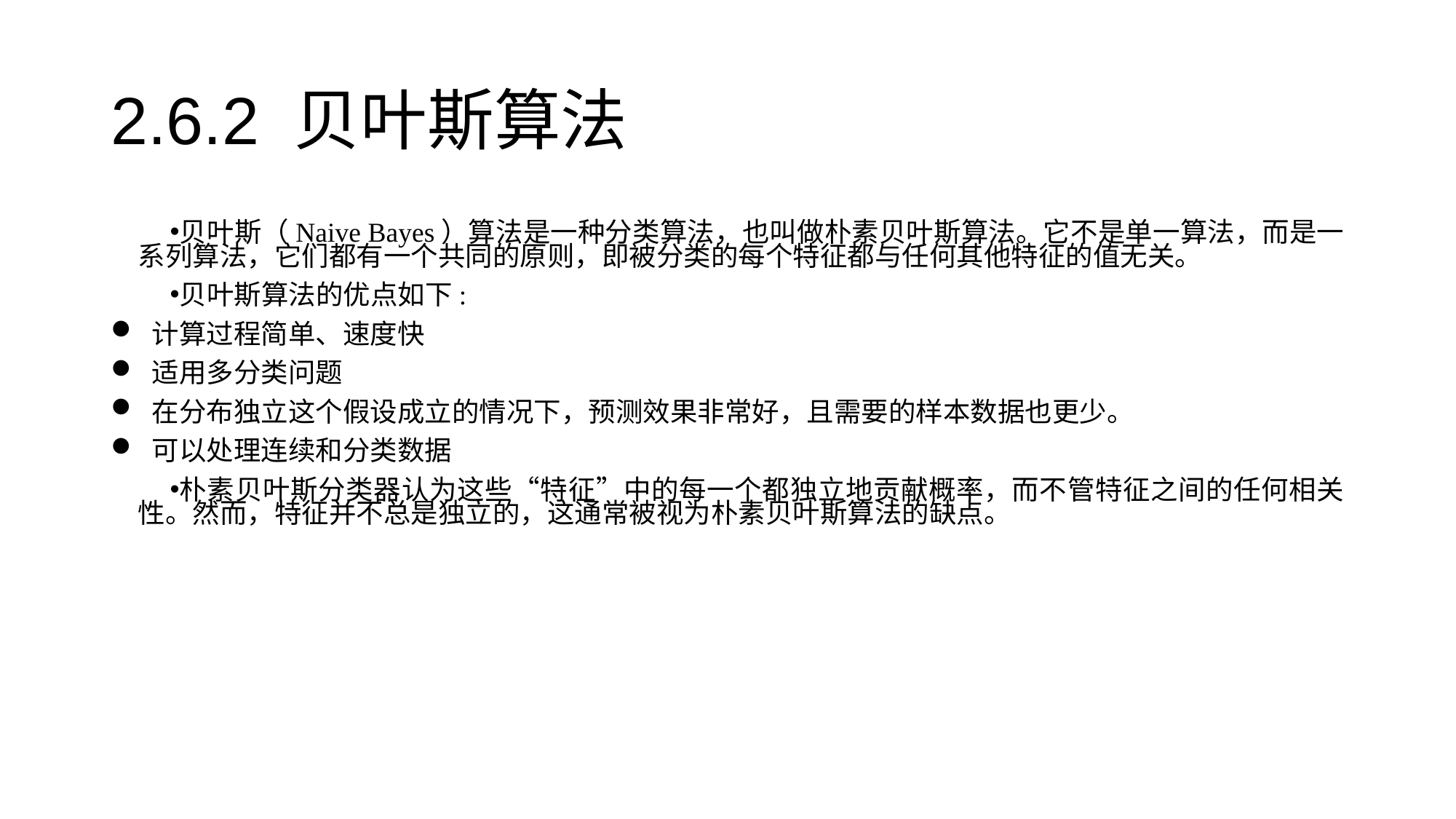

# 2.6.2 贝叶斯算法
贝叶斯（Naive Bayes）算法是一种分类算法，也叫做朴素贝叶斯算法。它不是单一算法，而是一系列算法，它们都有一个共同的原则，即被分类的每个特征都与任何其他特征的值无关。
贝叶斯算法的优点如下:
计算过程简单、速度快
适用多分类问题
在分布独立这个假设成立的情况下，预测效果非常好，且需要的样本数据也更少。
可以处理连续和分类数据
朴素贝叶斯分类器认为这些“特征”中的每一个都独立地贡献概率，而不管特征之间的任何相关性。然而，特征并不总是独立的，这通常被视为朴素贝叶斯算法的缺点。